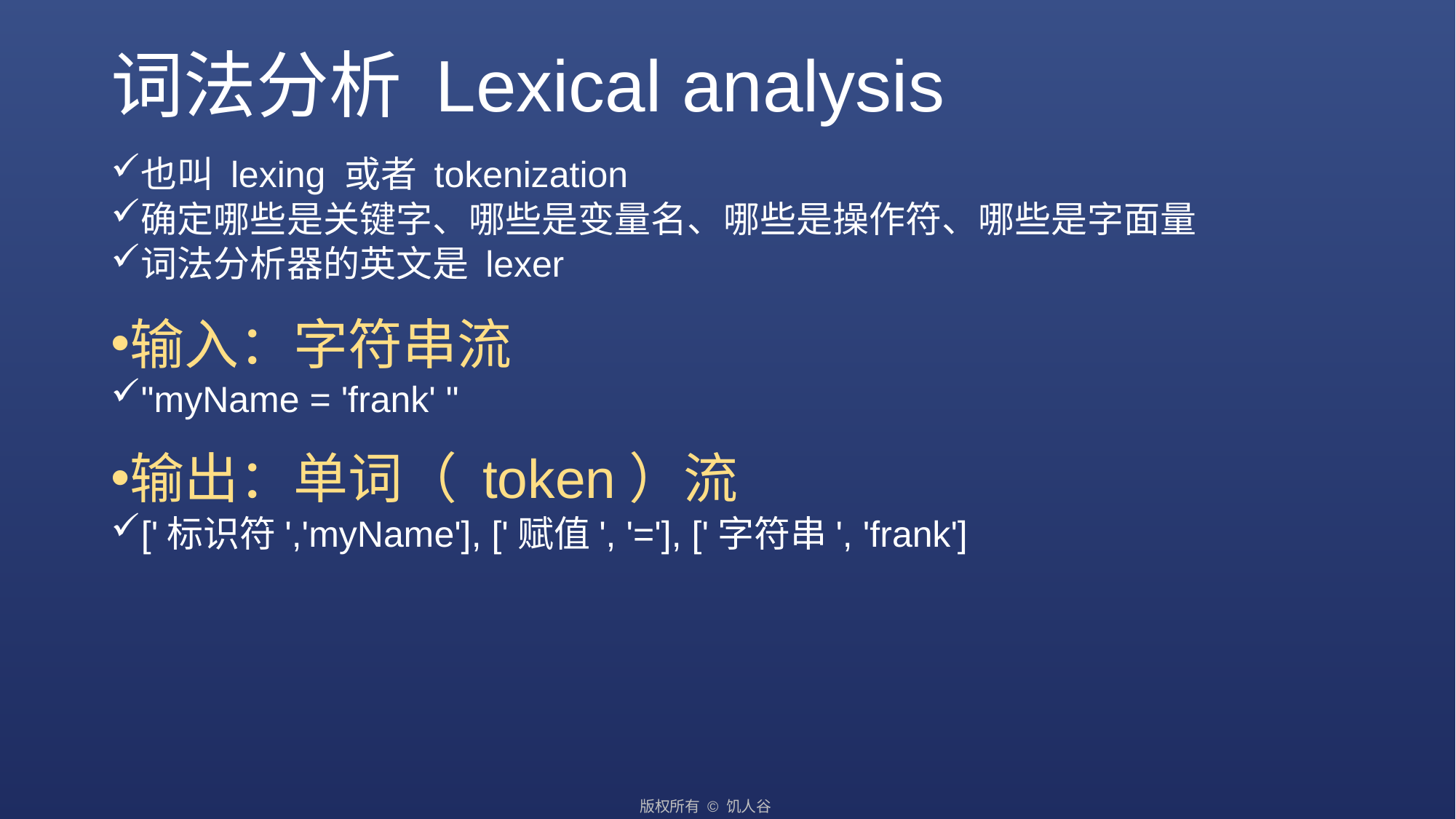

# 词法分析 Lexical analysis
也叫 lexing 或者 tokenization
确定哪些是关键字、哪些是变量名、哪些是操作符、哪些是字面量
词法分析器的英文是 lexer
输入：字符串流
"myName = 'frank' "
输出：单词（ token）流
['标识符','myName'], ['赋值', '='], ['字符串', 'frank']